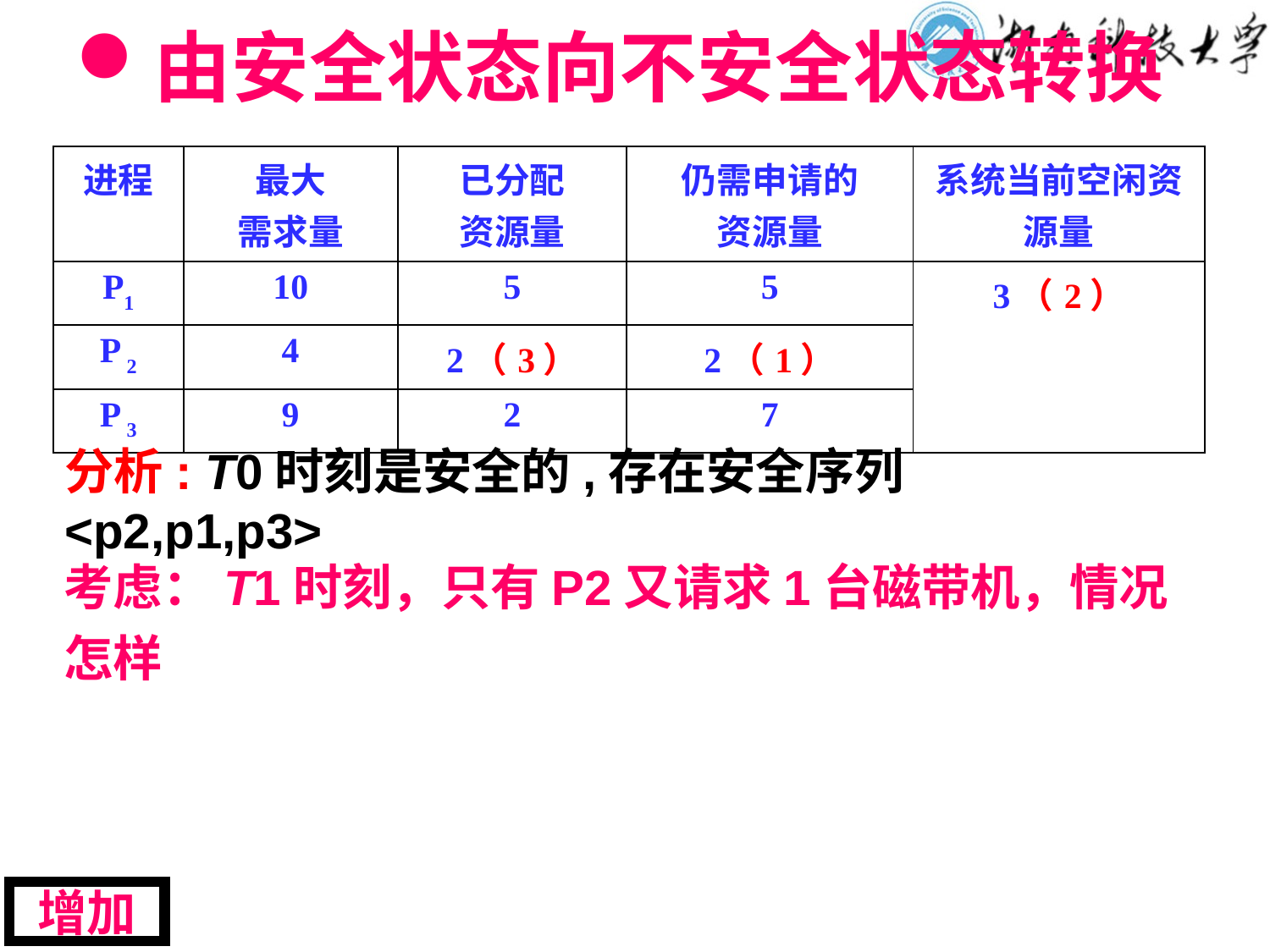

# 由安全状态向不安全状态转换
| 进程 | 最大 需求量 | 已分配 资源量 | 仍需申请的 资源量 | 系统当前空闲资源量 |
| --- | --- | --- | --- | --- |
| P1 | 10 | 5 | 5 | 3（2） |
| P 2 | 4 | 2（3） | 2（1） |  |
| P 3 | 9 | 2 | 7 |  |
分析: T0时刻是安全的,存在安全序列<p2,p1,p3>
考虑：T1时刻，只有P2又请求1台磁带机，情况怎样
增加